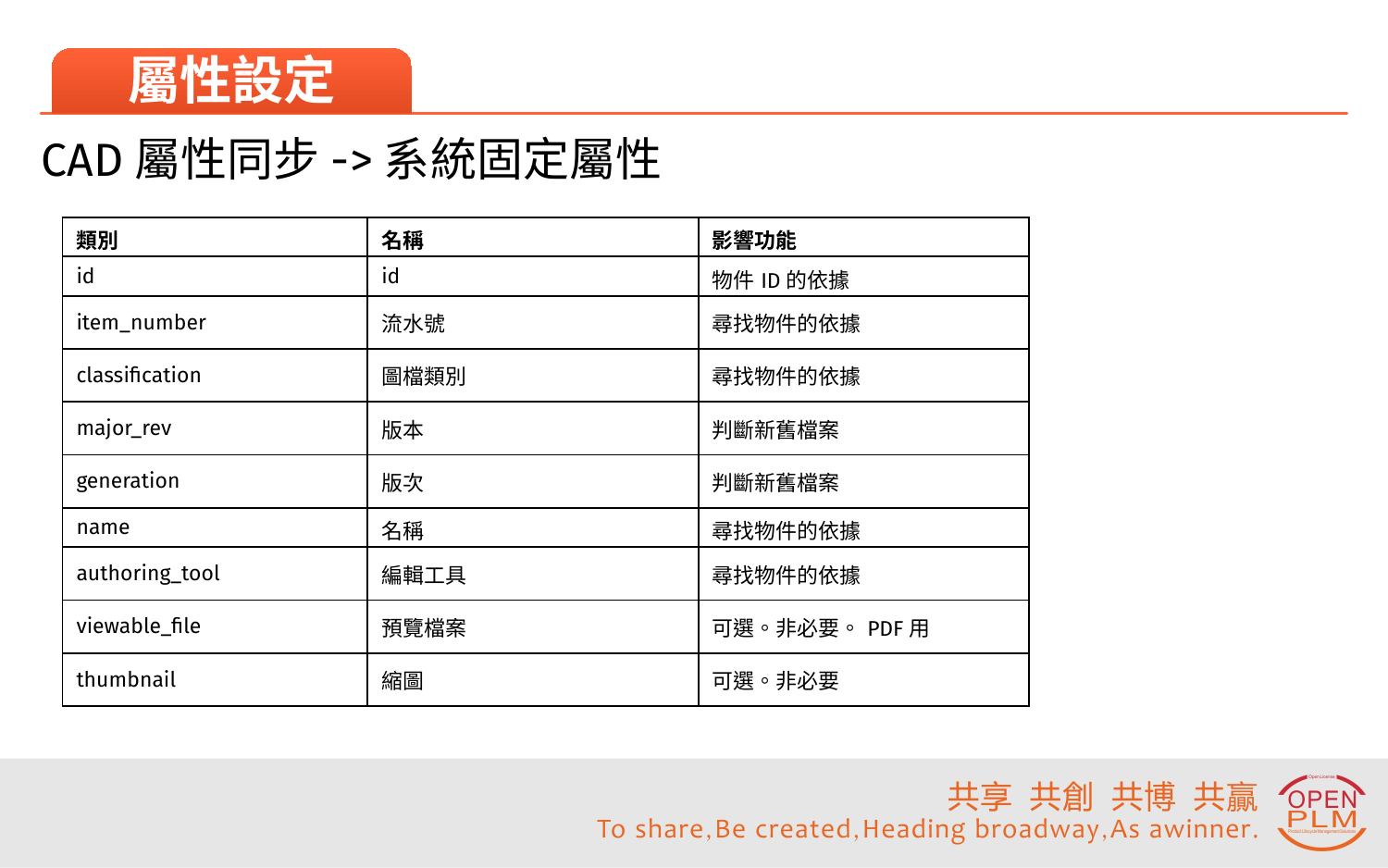

屬性設定
CAD屬性同步->系統固定屬性

| 類別 | 名稱 | 影響功能 |
| --- | --- | --- |
| id | id | 物件ID的依據 |
| item\_number | 流水號 | 尋找物件的依據 |
| classification | 圖檔類別 | 尋找物件的依據 |
| major\_rev | 版本 | 判斷新舊檔案 |
| generation | 版次 | 判斷新舊檔案 |
| name | 名稱 | 尋找物件的依據 |
| authoring\_tool | 編輯工具 | 尋找物件的依據 |
| viewable\_file | 預覽檔案 | 可選。非必要。PDF用 |
| thumbnail | 縮圖 | 可選。非必要 |